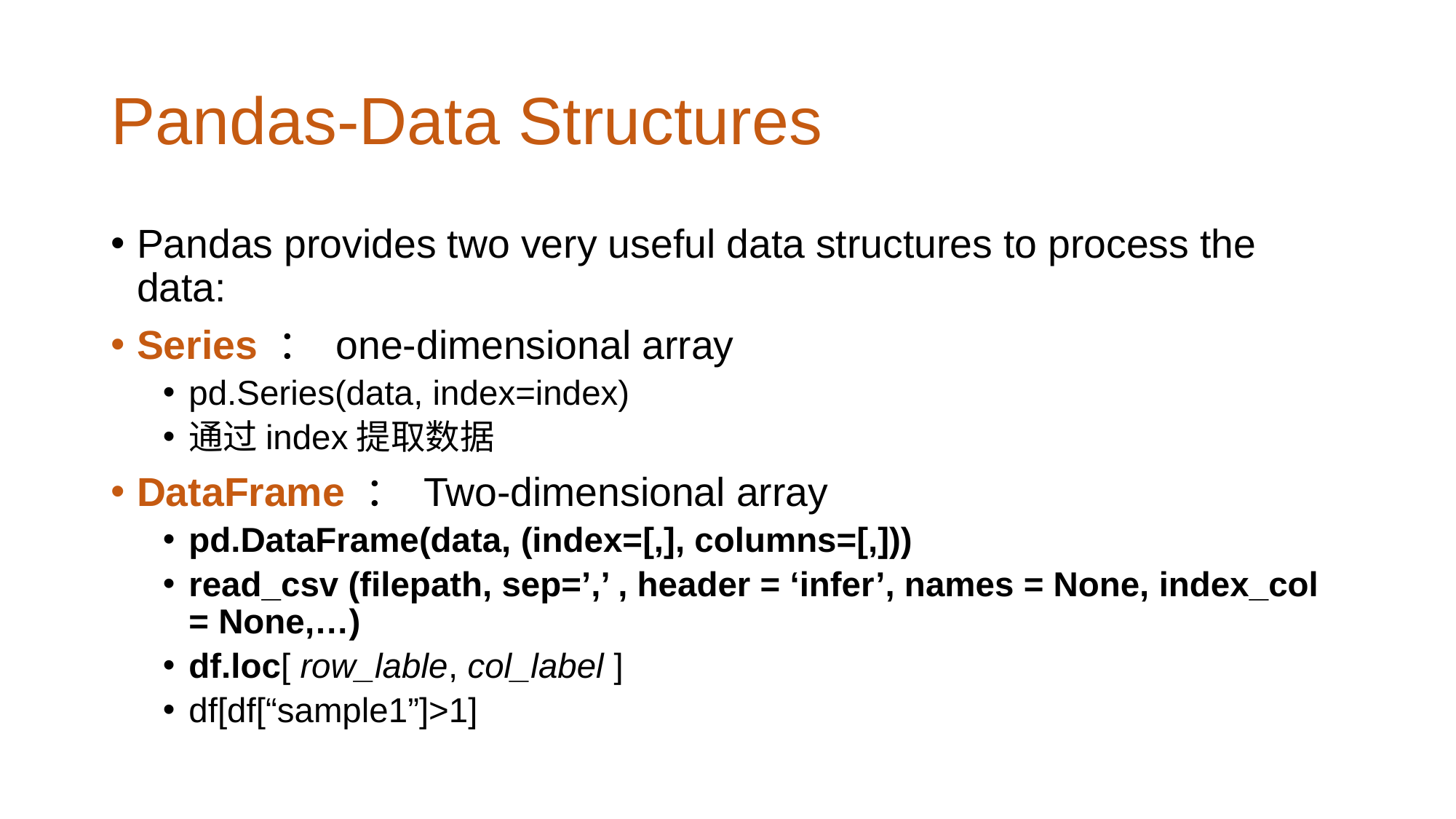

# Pandas-Data Structures
Pandas provides two very useful data structures to process the data:
Series ： one-dimensional array
pd.Series(data, index=index)
通过index提取数据
DataFrame ： Two-dimensional array
pd.DataFrame(data, (index=[,], columns=[,]))
read_csv (filepath, sep=’,’ , header = ‘infer’, names = None, index_col = None,…)
df.loc[ row_lable, col_label ]
df[df[“sample1”]>1]